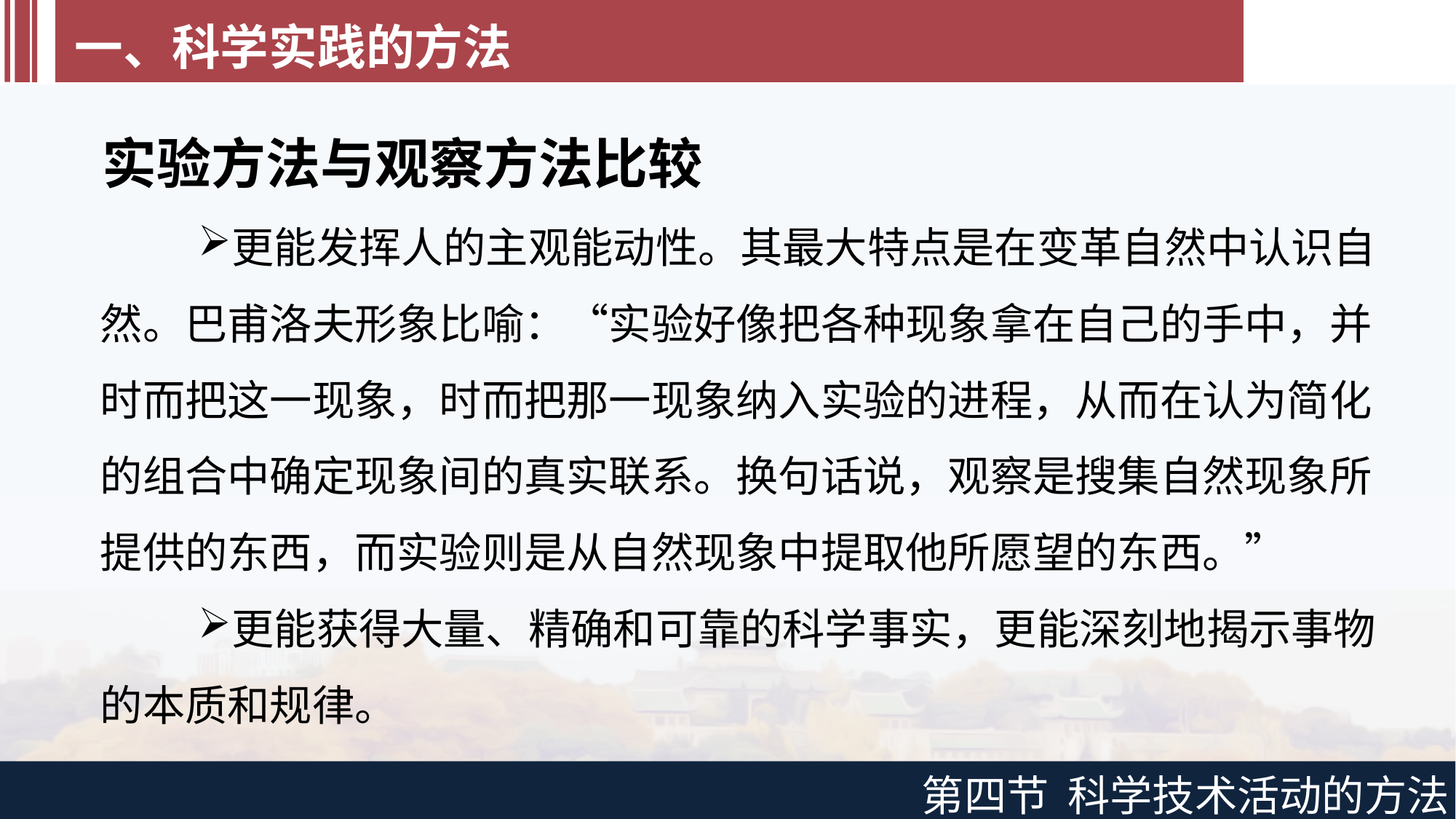

一、科学实践的方法
实验方法与观察方法比较
更能发挥人的主观能动性。其最大特点是在变革自然中认识自然。巴甫洛夫形象比喻：“实验好像把各种现象拿在自己的手中，并时而把这一现象，时而把那一现象纳入实验的进程，从而在认为简化的组合中确定现象间的真实联系。换句话说，观察是搜集自然现象所提供的东西，而实验则是从自然现象中提取他所愿望的东西。”
更能获得大量、精确和可靠的科学事实，更能深刻地揭示事物的本质和规律。
第四节  科学技术活动的方法